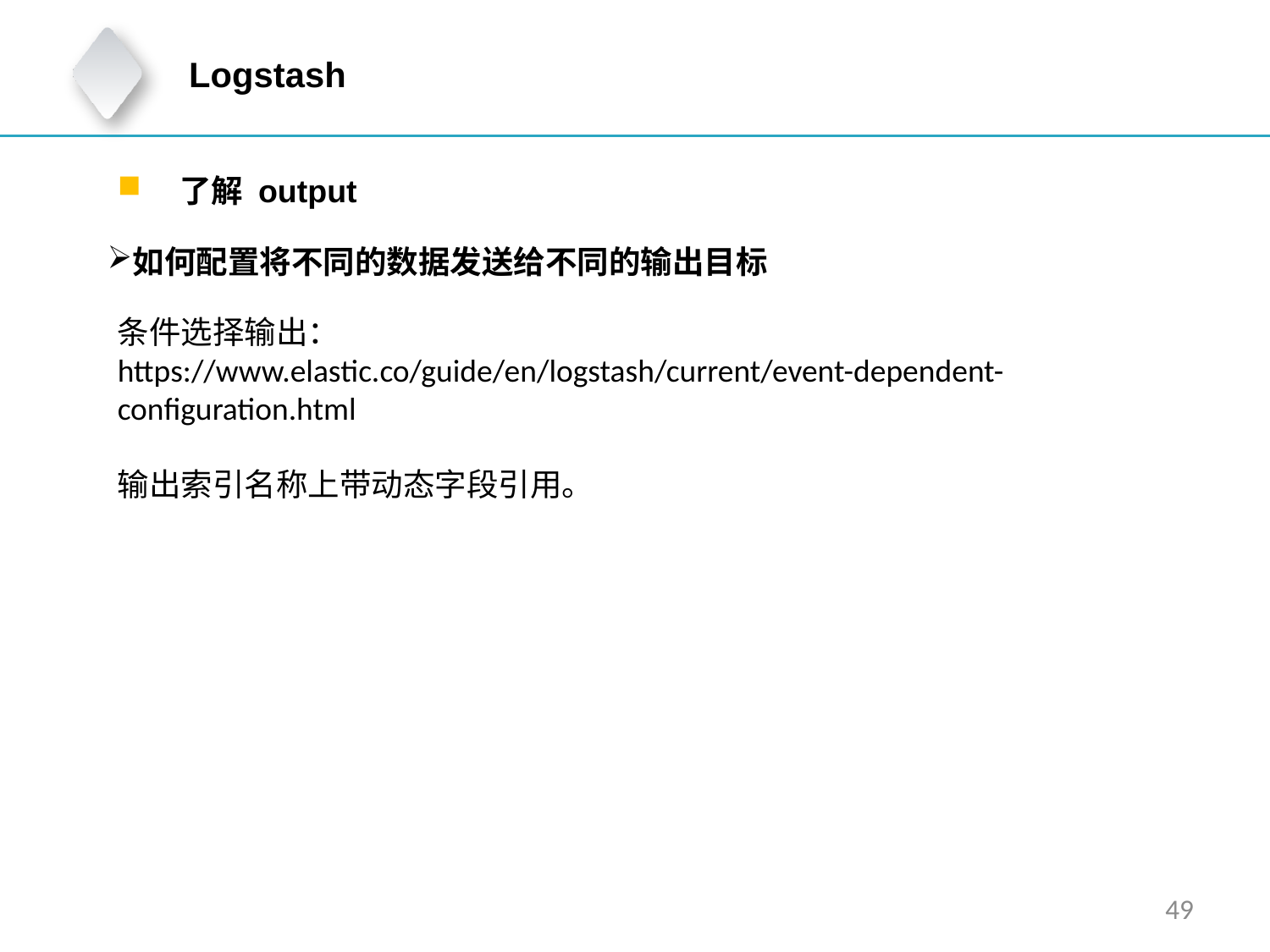

Logstash
 了解 output
如何配置将不同的数据发送给不同的输出目标
条件选择输出：
https://www.elastic.co/guide/en/logstash/current/event-dependent-configuration.html

输出索引名称上带动态字段引用。
49